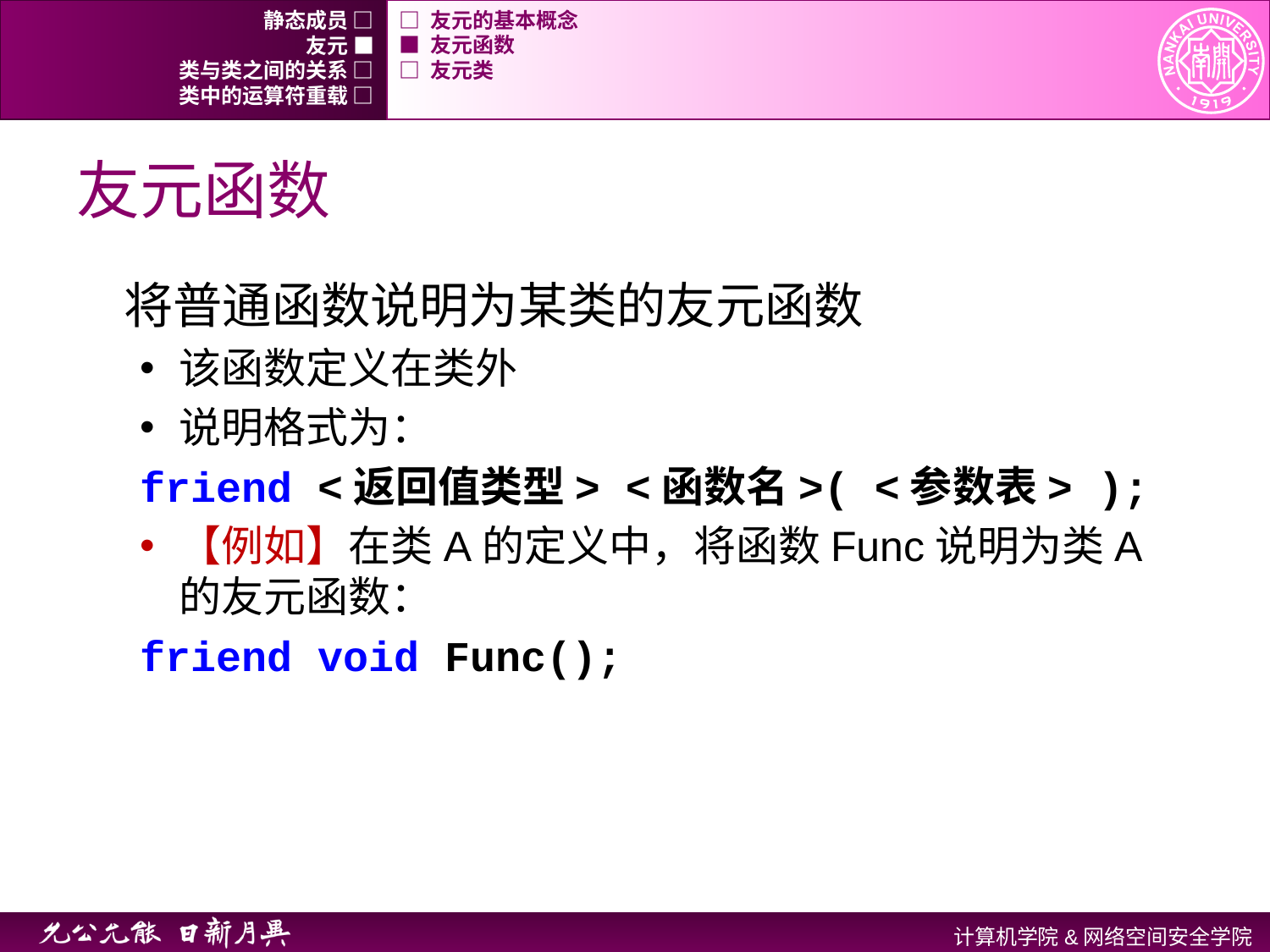

静态成员 □
□ 友元的基本概念
友元 ■
■ 友元函数
类与类之间的关系 □
□ 友元类
类中的运算符重载 □

# 友元函数
将普通函数说明为某类的友元函数
该函数定义在类外
说明格式为：
friend <返回值类型> <函数名>( <参数表> );
【例如】在类A的定义中，将函数Func说明为类A的友元函数：
friend void Func();